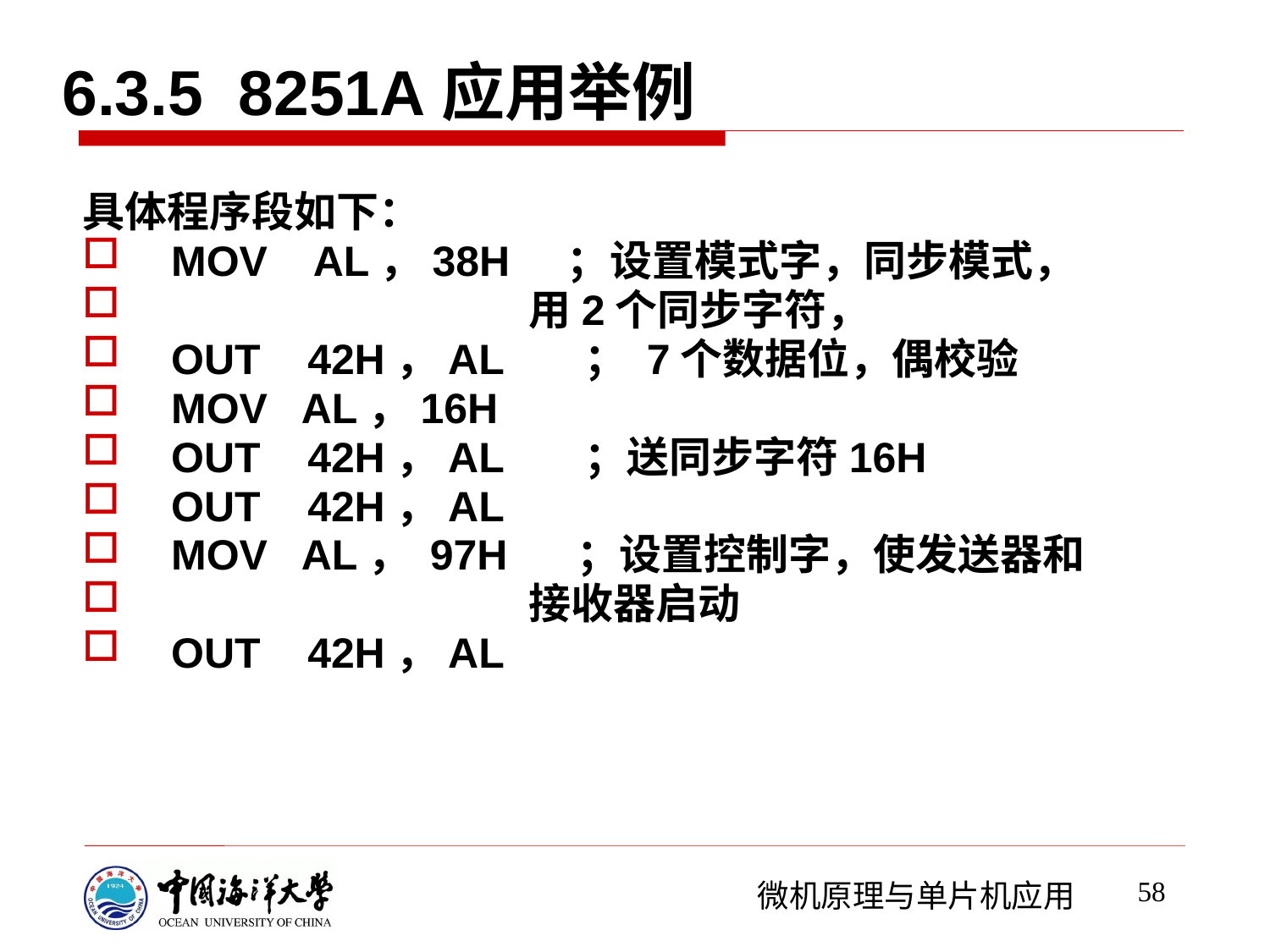

6.3.5  8251A应用举例
具体程序段如下：
  MOV    AL，38H    ；设置模式字，同步模式，
                                       用2个同步字符，
  OUT    42H，AL      ； 7个数据位，偶校验
  MOV   AL，16H
  OUT    42H，AL      ；送同步字符16H
  OUT    42H，AL
  MOV   AL， 97H     ；设置控制字，使发送器和
                                       接收器启动
  OUT    42H，AL

58